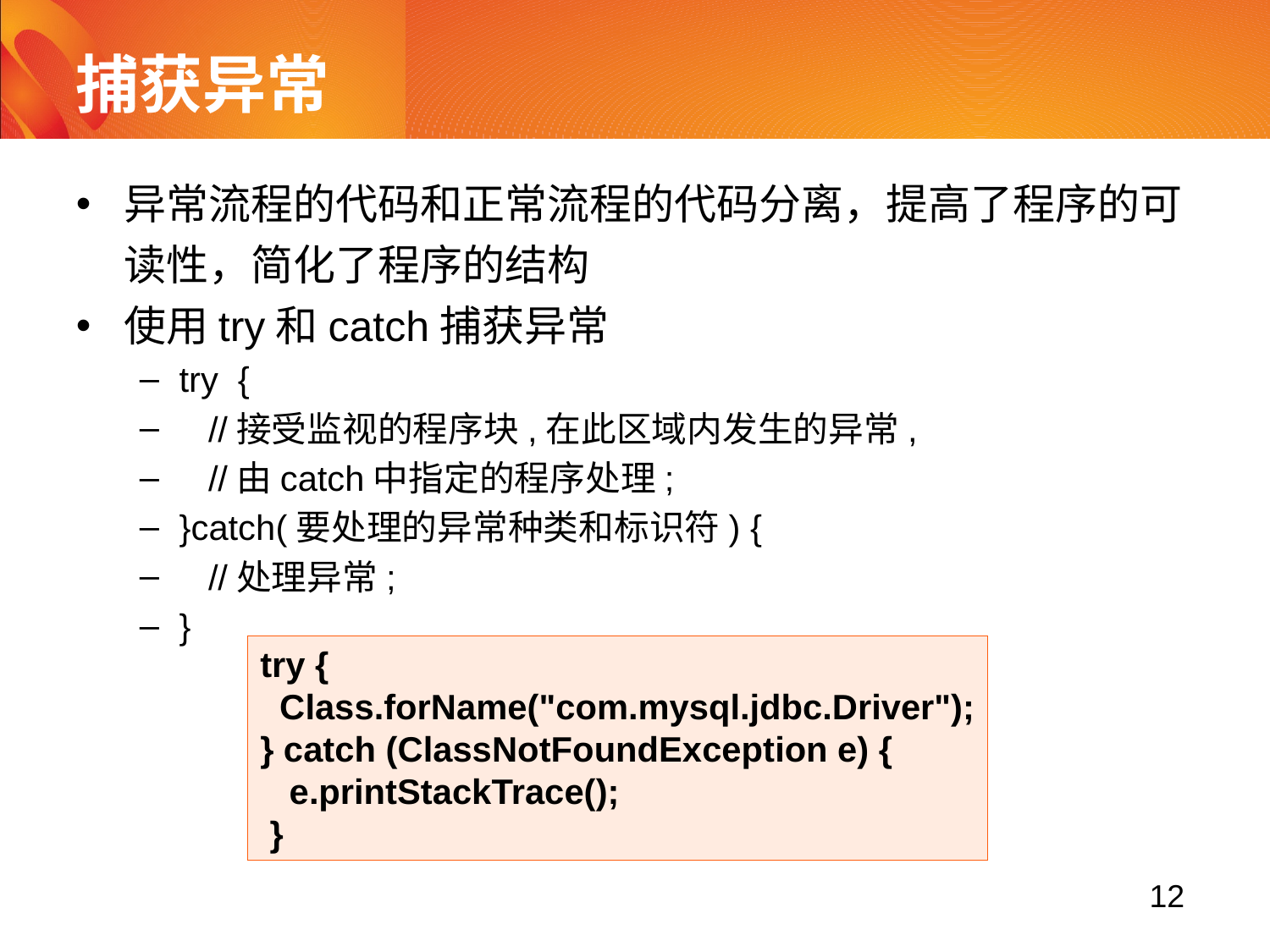

# 捕获异常
异常流程的代码和正常流程的代码分离，提高了程序的可读性，简化了程序的结构
使用try和catch捕获异常
try  {
   //接受监视的程序块,在此区域内发生的异常,
   //由catch中指定的程序处理;
}catch(要处理的异常种类和标识符) {
   //处理异常;
}

try {
  Class.forName("com.mysql.jdbc.Driver");
} catch (ClassNotFoundException e) {
   e.printStackTrace();
 }